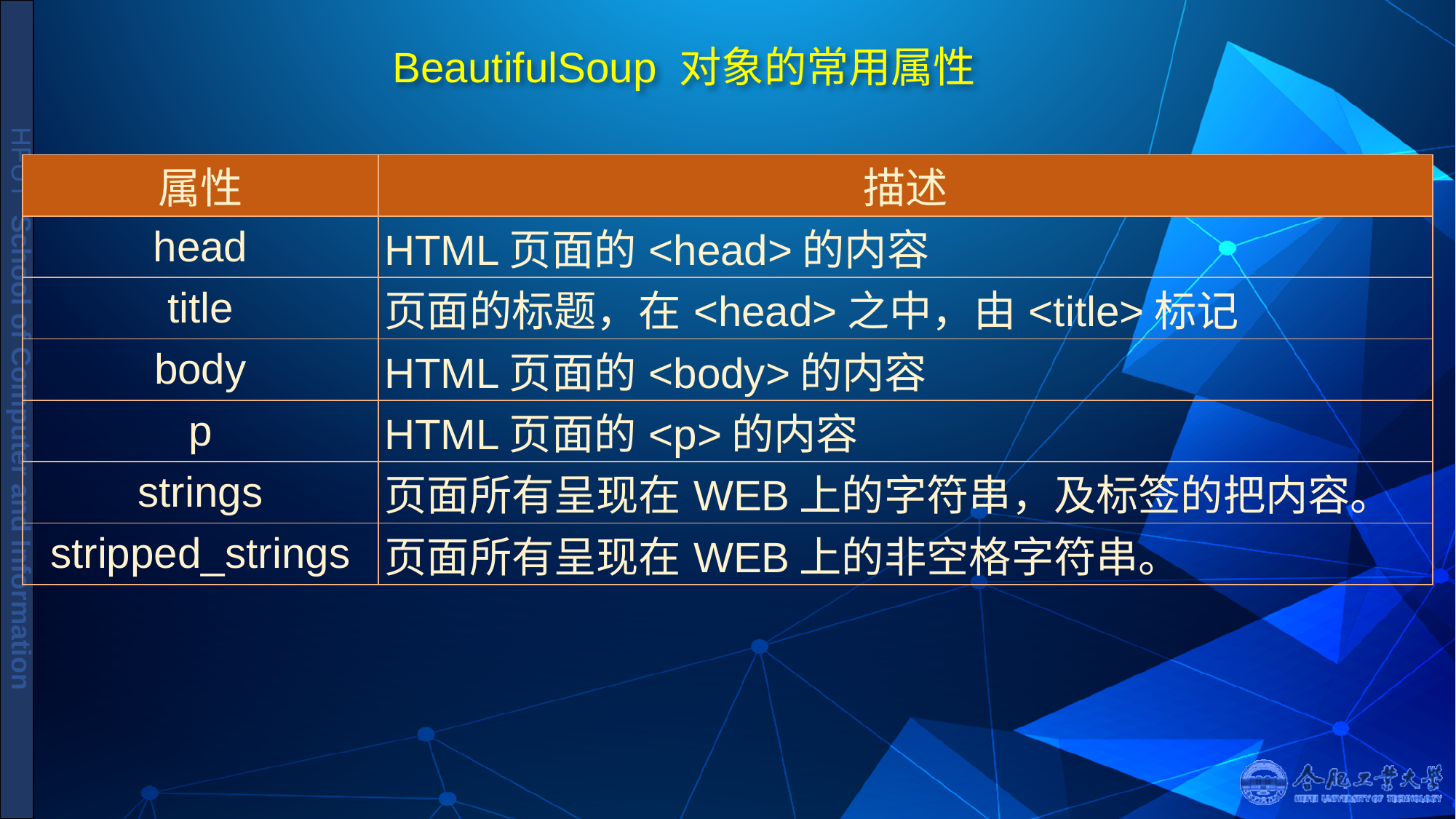

# BeautifulSoup 对象的常用属性
| 属性 | 描述 |
| --- | --- |
| head | HTML页面的<head>的内容 |
| title | 页面的标题，在<head>之中，由<title>标记 |
| body | HTML页面的<body>的内容 |
| p | HTML页面的<p>的内容 |
| strings | 页面所有呈现在WEB上的字符串，及标签的把内容。 |
| stripped\_strings | 页面所有呈现在WEB上的非空格字符串。 |